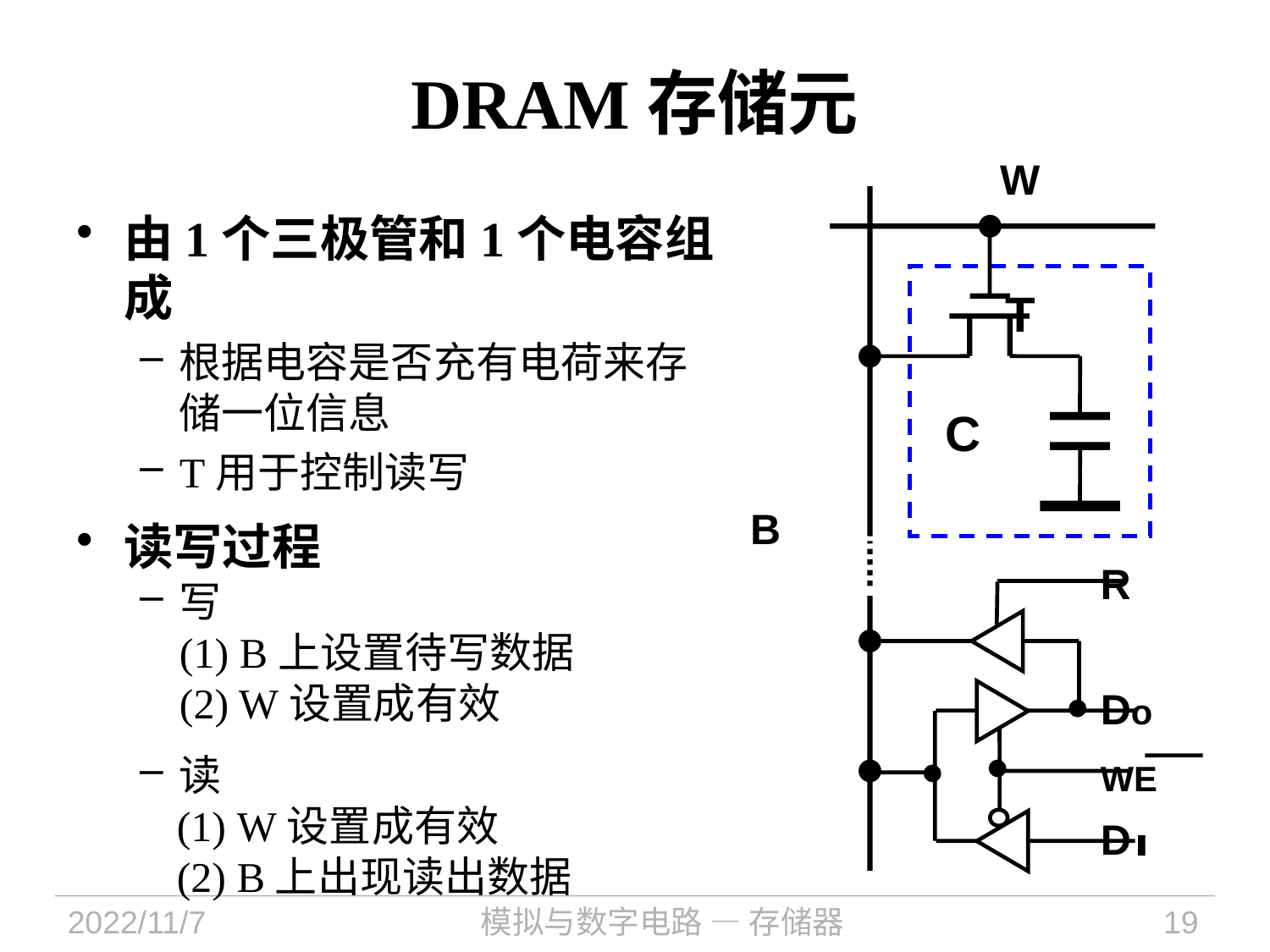

# DRAM存储元
W

由1个三极管和1个电容组成
根据电容是否充有电荷来存储一位信息
T用于控制读写
读写过程
写
	(1) B上设置待写数据
	(2) W设置成有效
读
 W设置成有效
 B上出现读出数据

T

C

B

R

Do

WE

D I

2022/11/7
模拟与数字电路 — 存储器
19